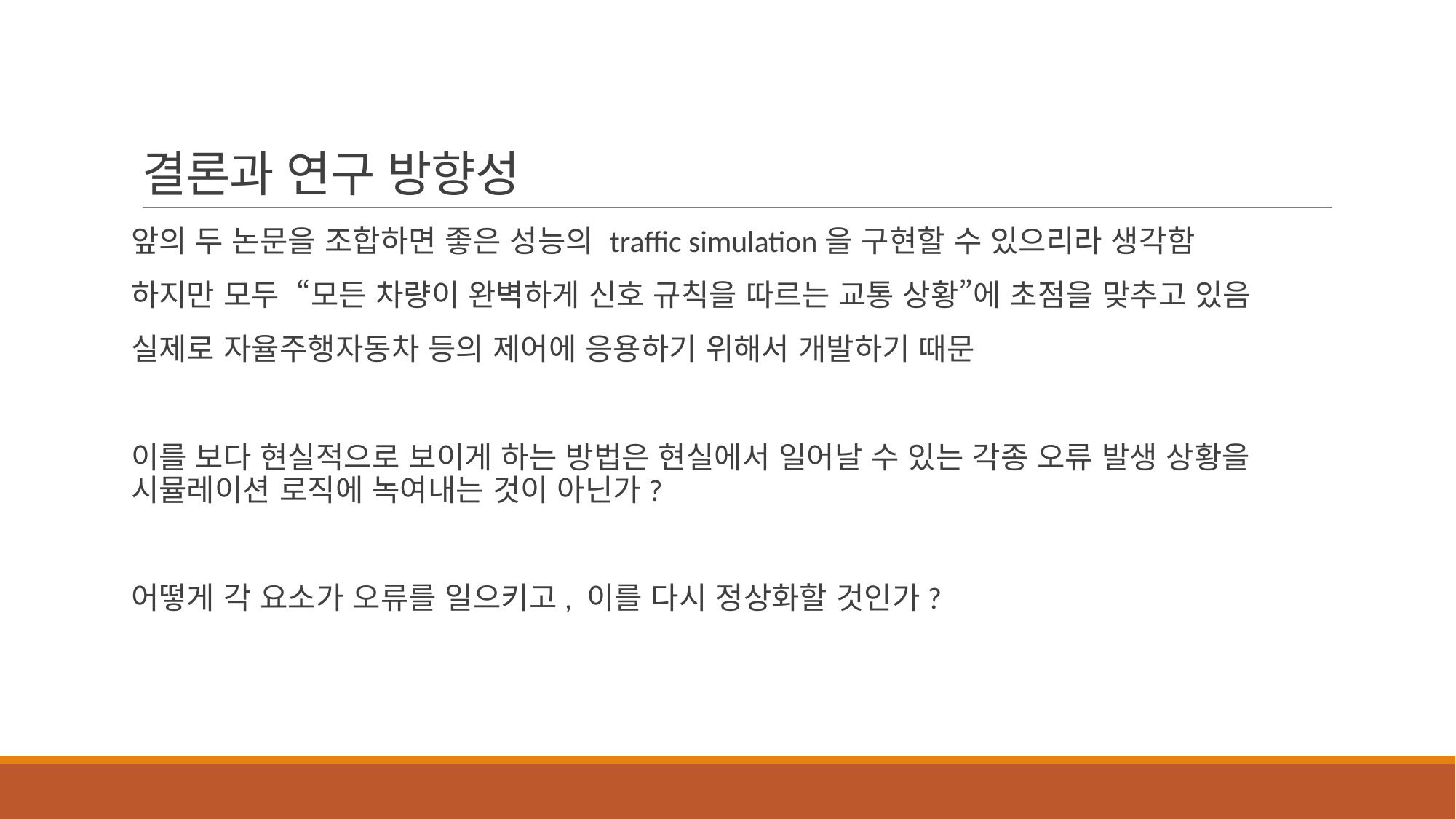

# 결론과 연구 방향성
앞의 두 논문을 조합하면 좋은 성능의 traffic simulation을 구현할 수 있으리라 생각함
하지만 모두  “모든 차량이 완벽하게 신호 규칙을 따르는 교통 상황”에 초점을 맞추고 있음
실제로 자율주행자동차 등의 제어에 응용하기 위해서 개발하기 때문

이를 보다 현실적으로 보이게 하는 방법은 현실에서 일어날 수 있는 각종 오류 발생 상황을 시뮬레이션 로직에 녹여내는 것이 아닌가?

어떻게 각 요소가 오류를 일으키고, 이를 다시 정상화할 것인가?